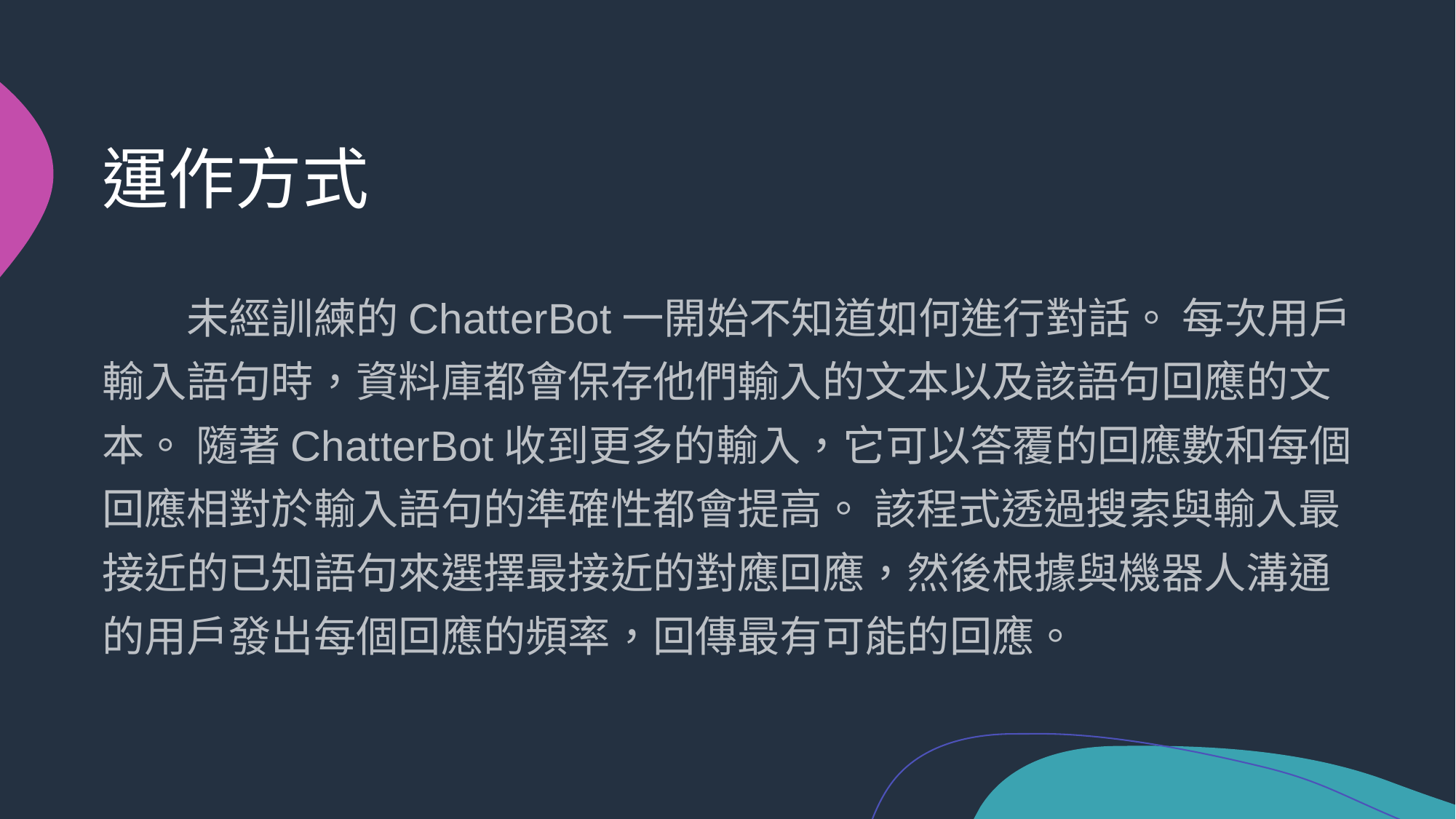

# 運作方式
　　未經訓練的ChatterBot一開始不知道如何進行對話。 每次用戶輸入語句時，資料庫都會保存他們輸入的文本以及該語句回應的文本。 隨著ChatterBot收到更多的輸入，它可以答覆的回應數和每個回應相對於輸入語句的準確性都會提高。 該程式透過搜索與輸入最接近的已知語句來選擇最接近的對應回應，然後根據與機器人溝通的用戶發出每個回應的頻率，回傳最有可能的回應。